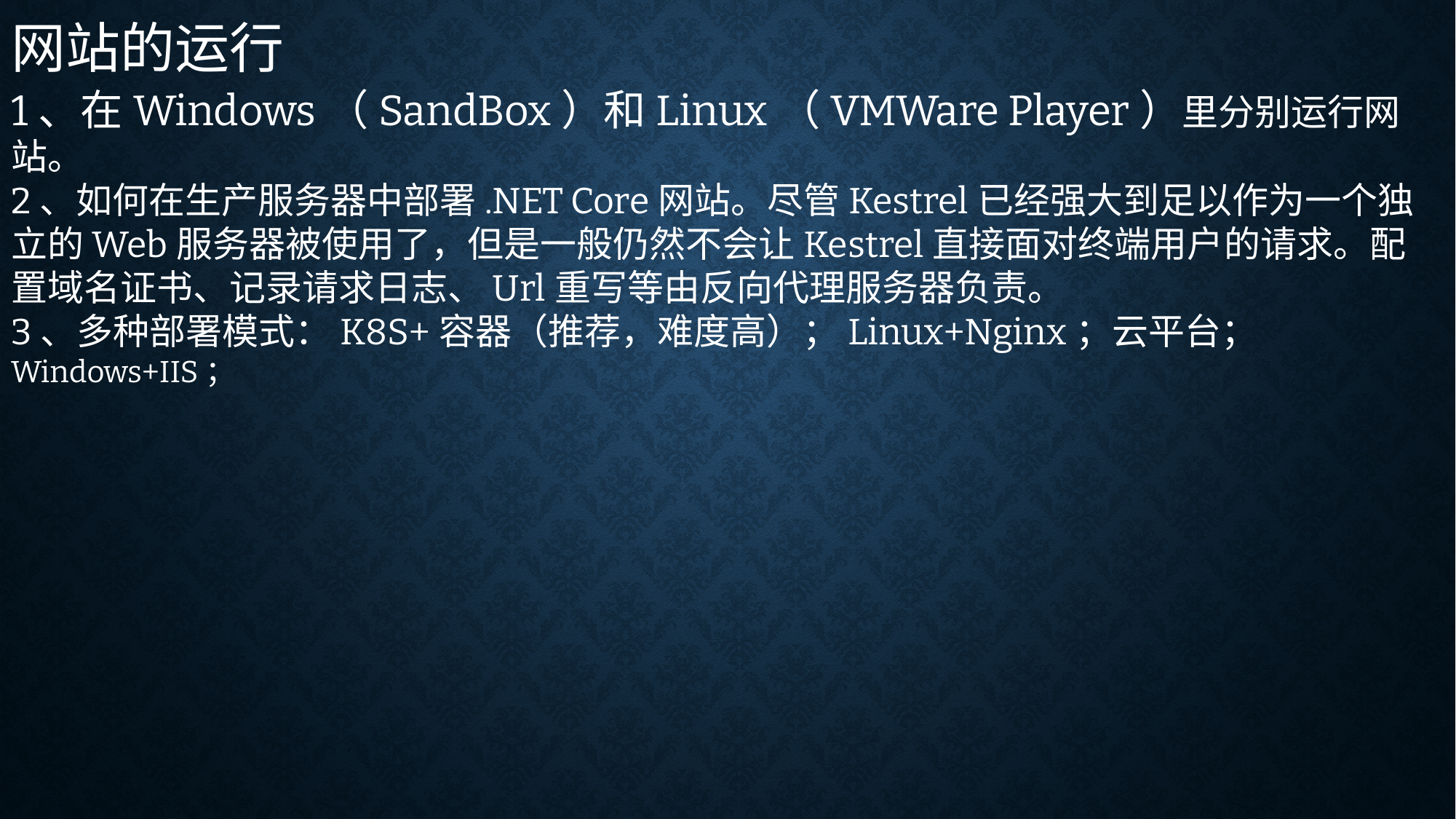

网站的运行
1、在Windows（SandBox）和Linux（VMWare Player）里分别运行网站。
2、如何在生产服务器中部署.NET Core网站。尽管Kestrel已经强大到足以作为一个独立的Web服务器被使用了，但是一般仍然不会让Kestrel直接面对终端用户的请求。配置域名证书、记录请求日志、Url重写等由反向代理服务器负责。
3、多种部署模式：K8S+容器（推荐，难度高）；Linux+Nginx；云平台； Windows+IIS；